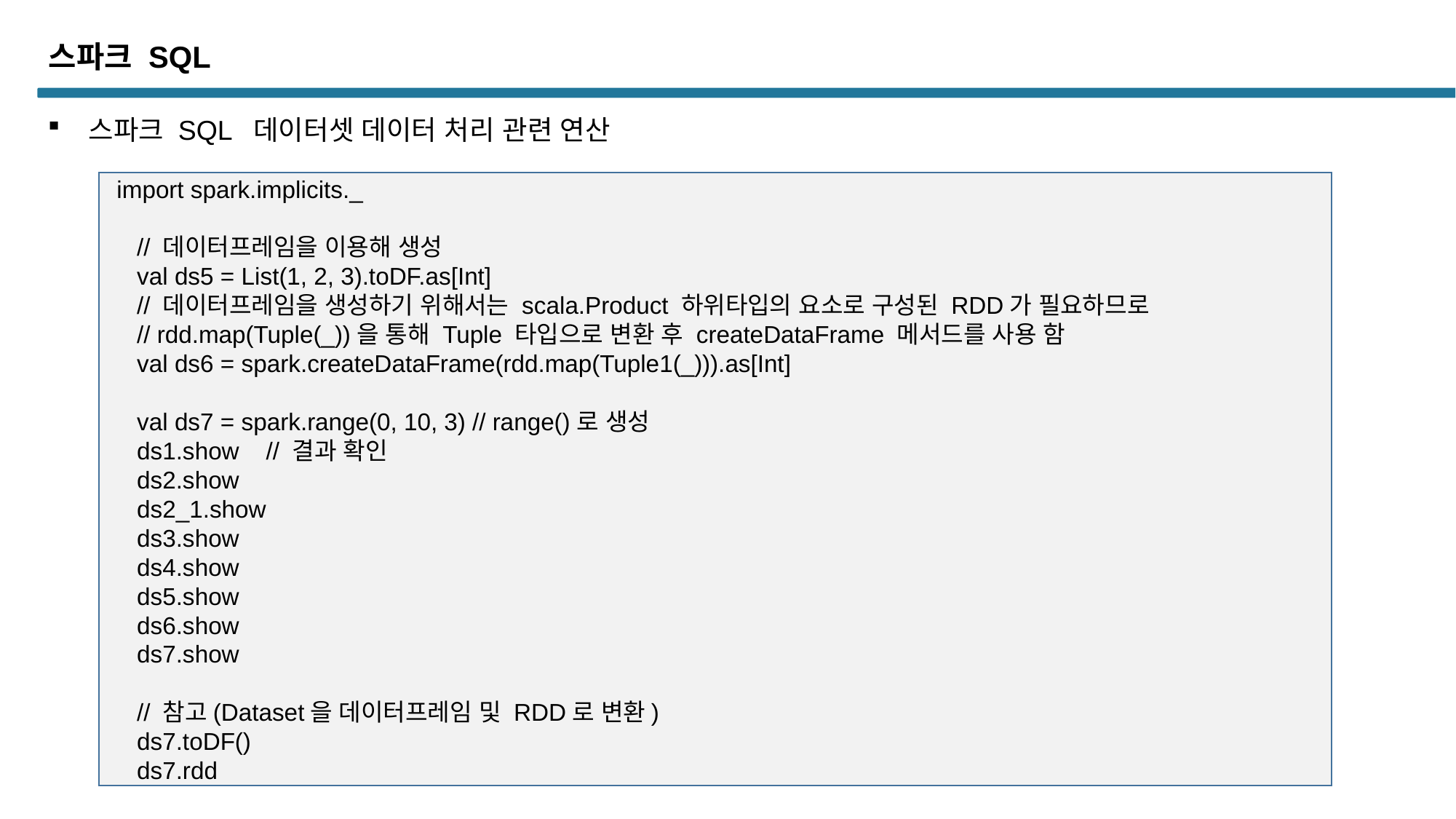

스파크 SQL
스파크 SQL  데이터셋 데이터 처리 관련 연산
 import spark.implicits._

    // 데이터프레임을 이용해 생성
    val ds5 = List(1, 2, 3).toDF.as[Int]
    // 데이터프레임을 생성하기 위해서는 scala.Product 하위타입의 요소로 구성된 RDD가 필요하므로
    // rdd.map(Tuple(_))을 통해 Tuple 타입으로 변환 후 createDataFrame 메서드를 사용 함
    val ds6 = spark.createDataFrame(rdd.map(Tuple1(_))).as[Int]

    val ds7 = spark.range(0, 10, 3) // range()로 생성
    ds1.show    // 결과 확인
    ds2.show
    ds2_1.show
    ds3.show
    ds4.show
    ds5.show
    ds6.show
    ds7.show

    // 참고(Dataset을 데이터프레임 및 RDD로 변환)
    ds7.toDF()
    ds7.rdd